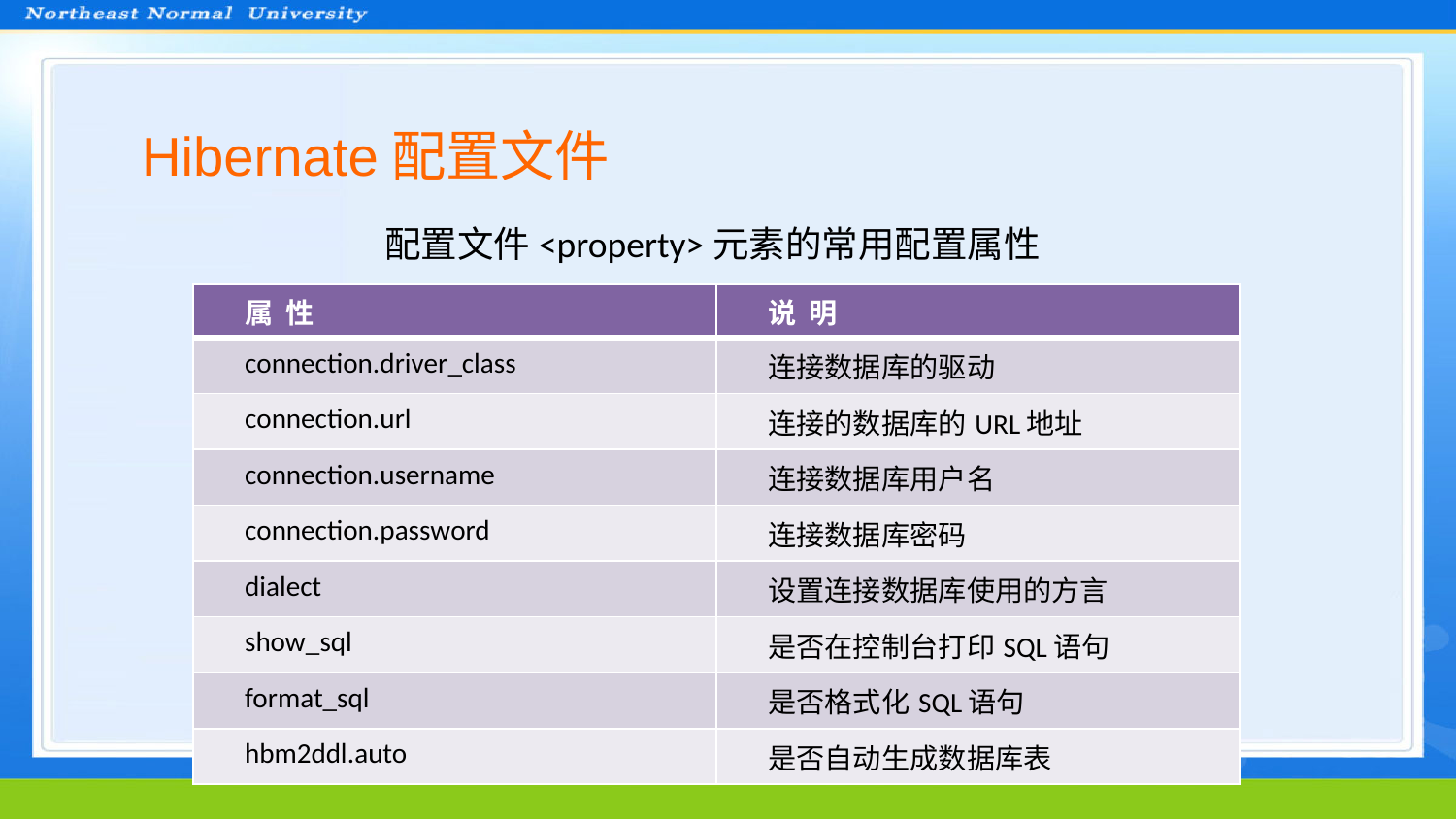

Hibernate配置文件
配置文件<property>元素的常用配置属性
| 属 性 | 说 明 |
| --- | --- |
| connection.driver\_class | 连接数据库的驱动 |
| connection.url | 连接的数据库的URL地址 |
| connection.username | 连接数据库用户名 |
| connection.password | 连接数据库密码 |
| dialect | 设置连接数据库使用的方言 |
| show\_sql | 是否在控制台打印SQL语句 |
| format\_sql | 是否格式化SQL语句 |
| hbm2ddl.auto | 是否自动生成数据库表 |